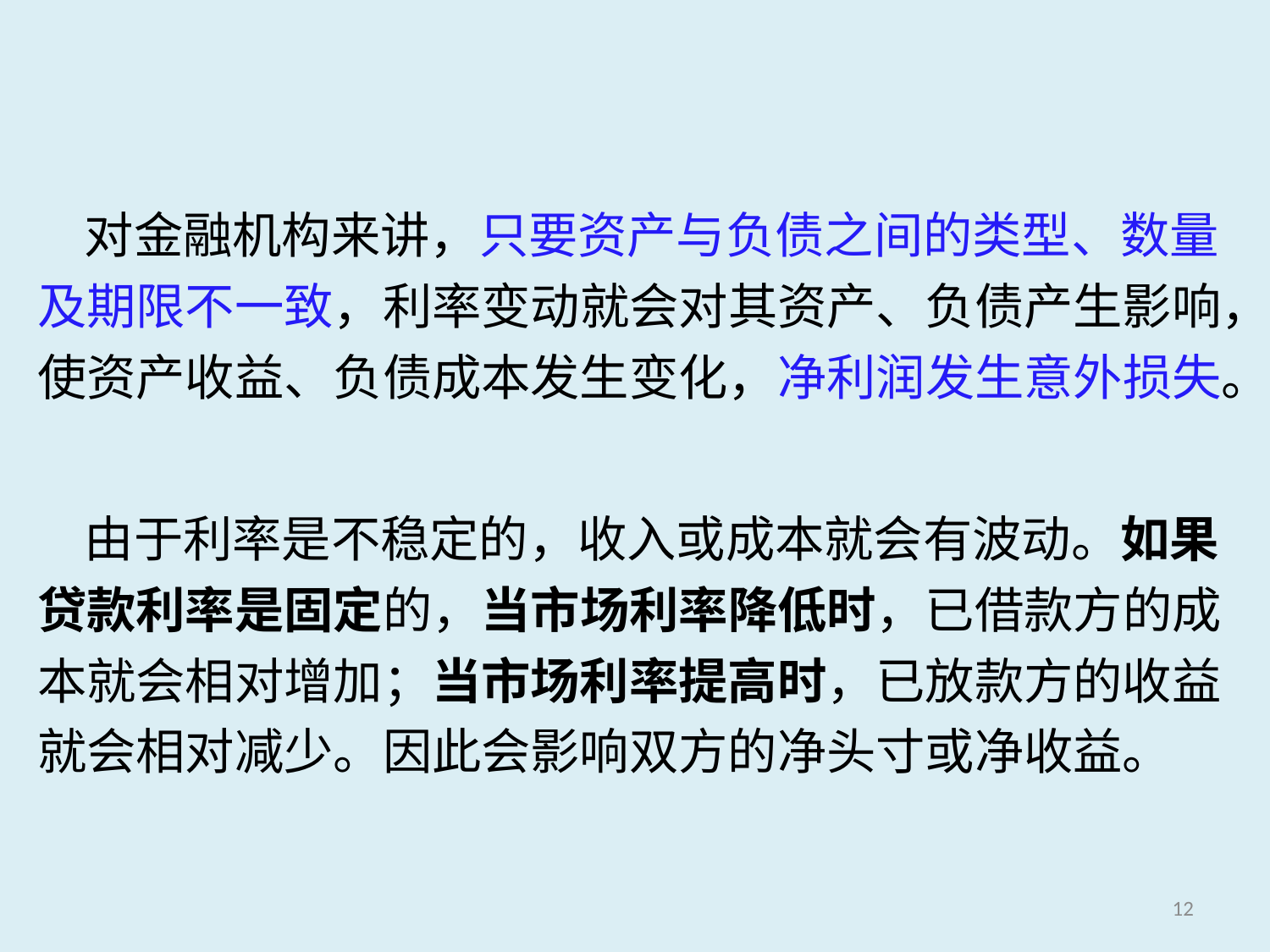

对金融机构来讲，只要资产与负债之间的类型、数量及期限不一致，利率变动就会对其资产、负债产生影响，使资产收益、负债成本发生变化，净利润发生意外损失。

    由于利率是不稳定的，收入或成本就会有波动。如果贷款利率是固定的，当市场利率降低时，已借款方的成本就会相对增加；当市场利率提高时，已放款方的收益就会相对减少。因此会影响双方的净头寸或净收益。
12